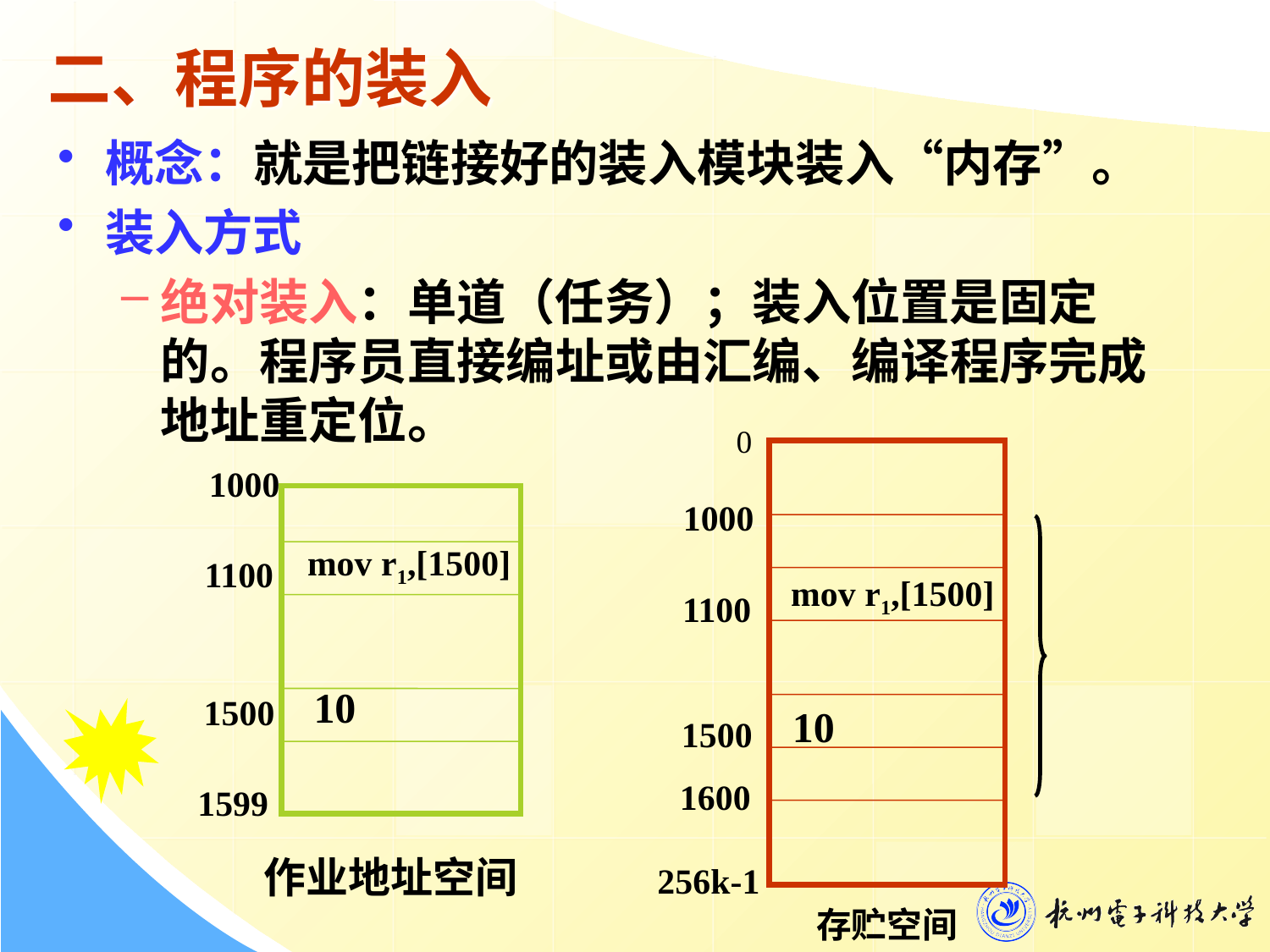

# 二、程序的装入
概念：就是把链接好的装入模块装入“内存”。
装入方式
绝对装入：单道（任务）；装入位置是固定的。程序员直接编址或由汇编、编译程序完成地址重定位。

0

1000
mov r1,[1500]
1100
10
1500
1600
256k-1
存贮空间
1000

mov r1,[1500]
1100
10
1500
1599
作业地址空间